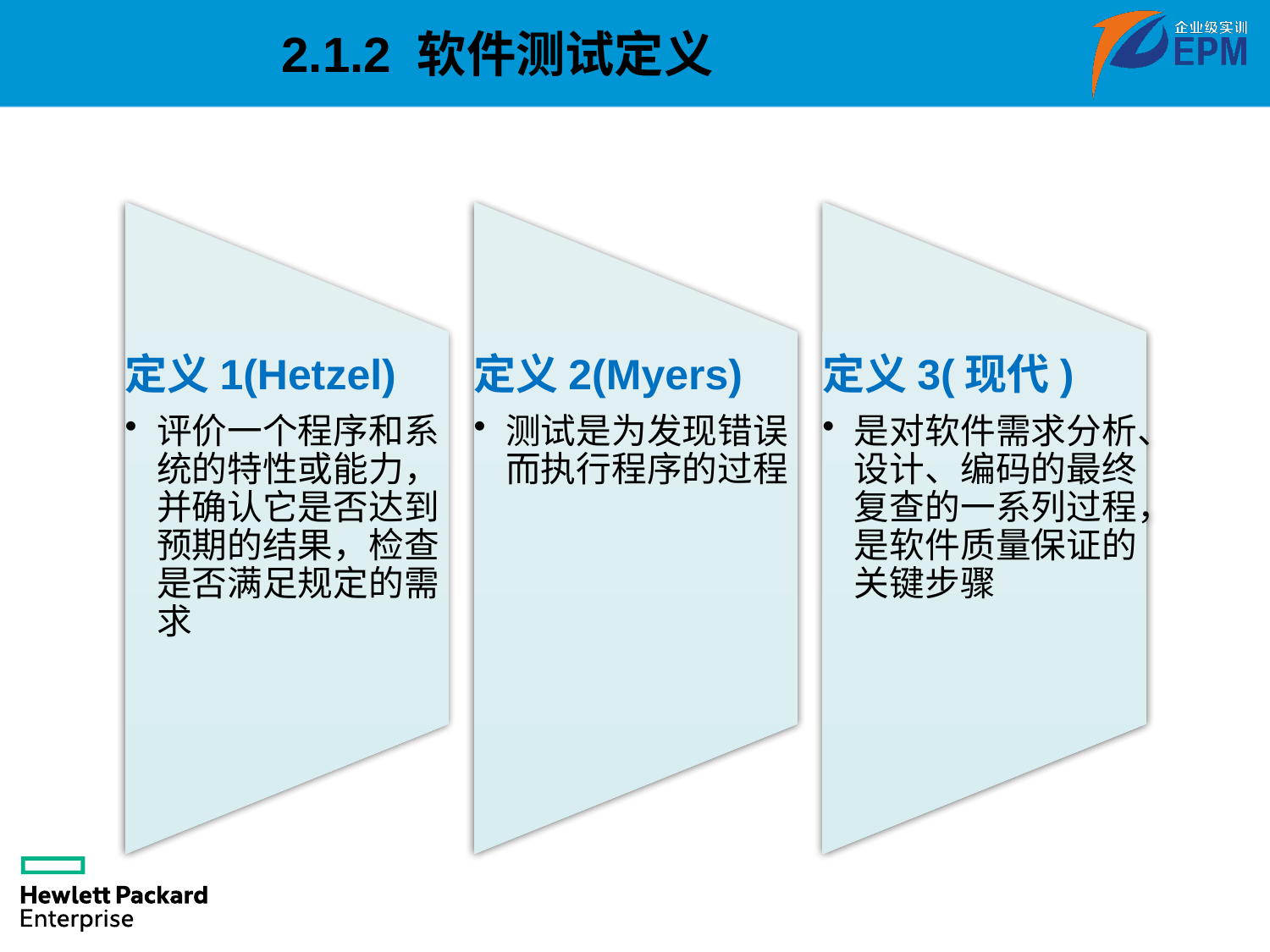

2.1.2 软件测试定义
定义1(Hetzel)
评价一个程序和系统的特性或能力，并确认它是否达到预期的结果，检查是否满足规定的需求
定义2(Myers)
测试是为发现错误而执行程序的过程
定义3(现代)
是对软件需求分析、设计、编码的最终复查的一系列过程，是软件质量保证的关键步骤